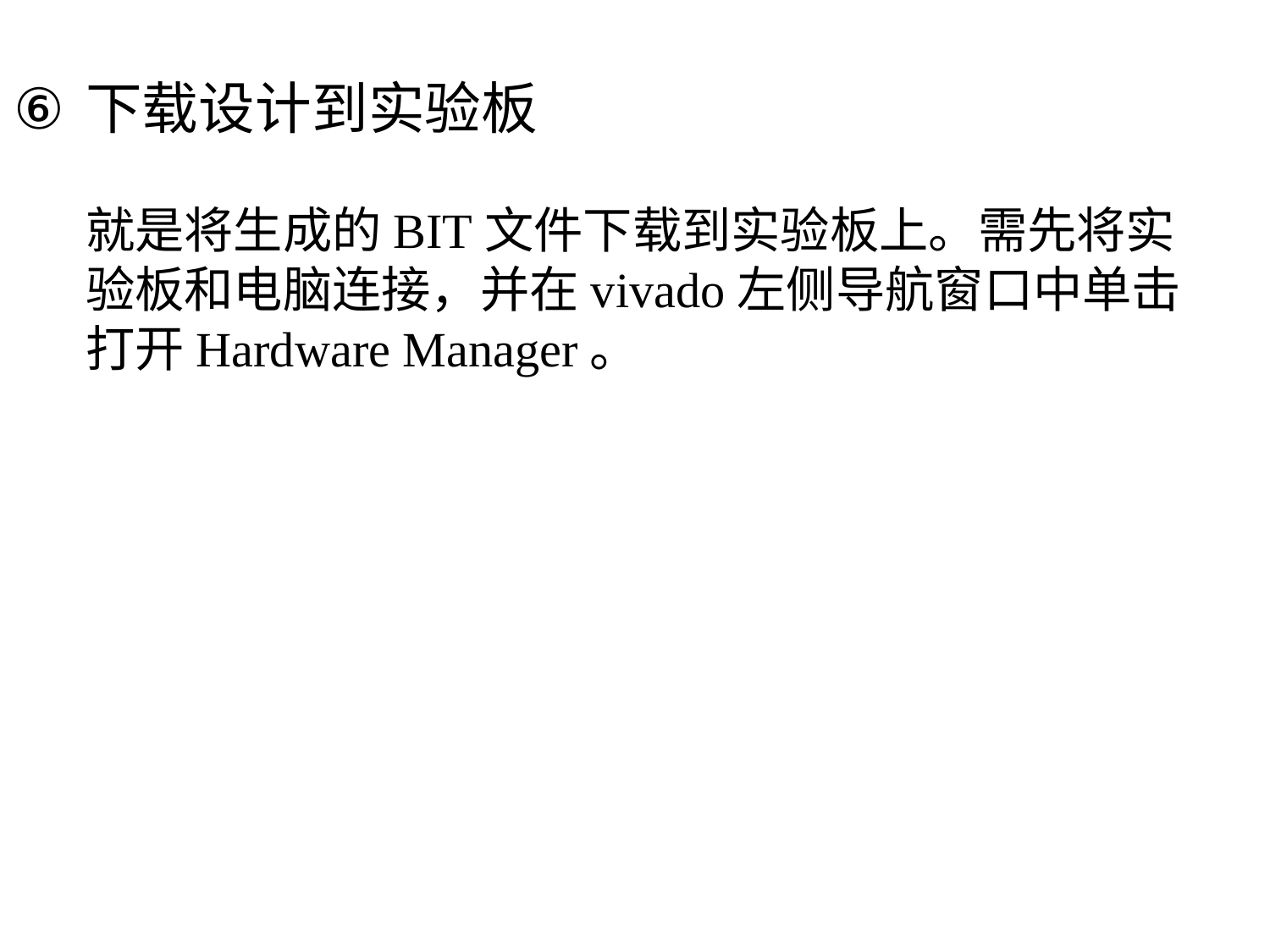

# 下载设计到实验板 就是将生成的BIT文件下载到实验板上。需先将实验板和电脑连接，并在vivado左侧导航窗口中单击打开Hardware Manager。